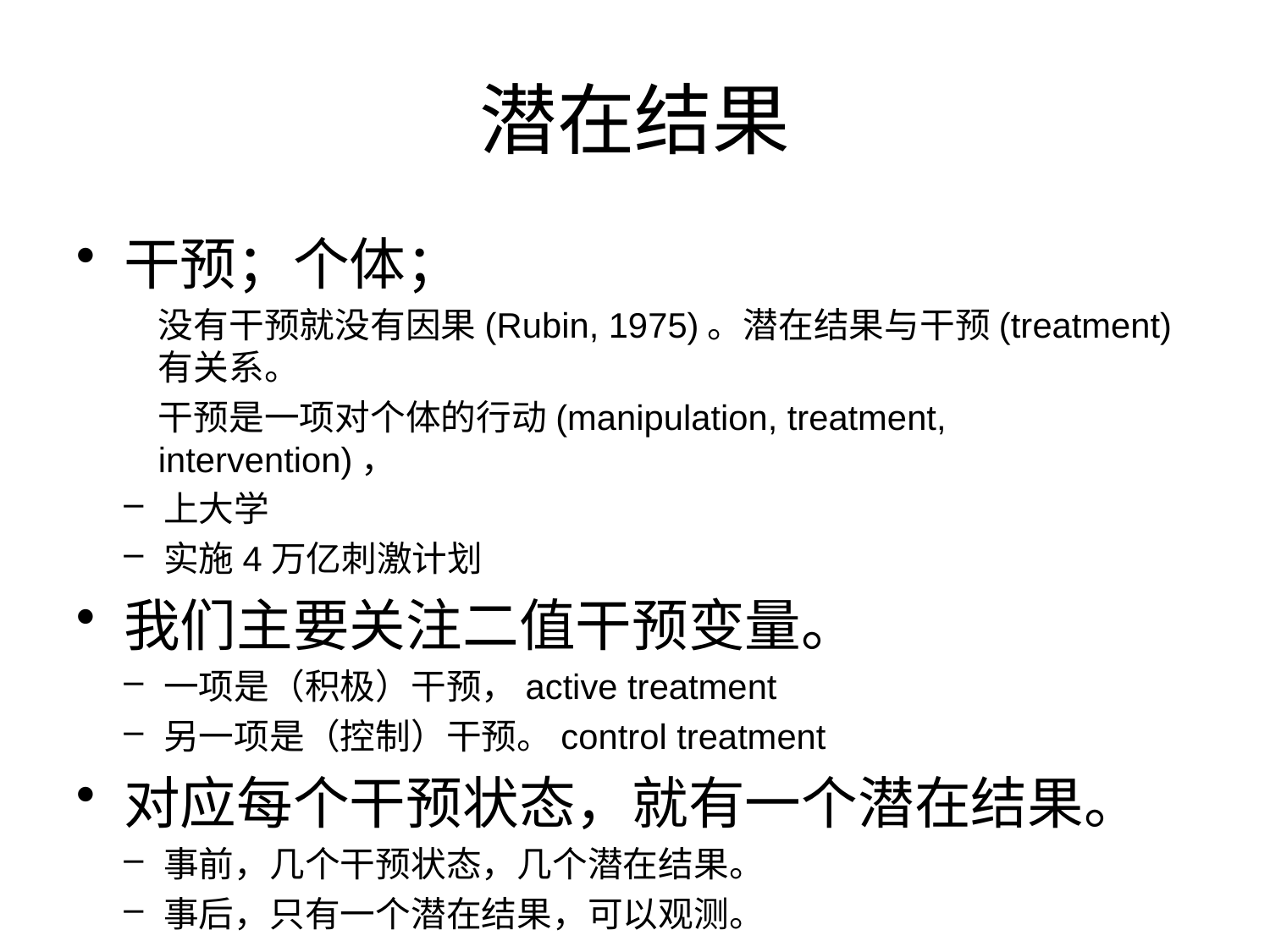

# 潜在结果
干预；个体；
没有干预就没有因果(Rubin, 1975)。潜在结果与干预(treatment)有关系。
干预是一项对个体的行动(manipulation, treatment, intervention)，
上大学
实施4万亿刺激计划
我们主要关注二值干预变量。
一项是（积极）干预，active treatment
另一项是（控制）干预。control treatment
对应每个干预状态，就有一个潜在结果。
事前，几个干预状态，几个潜在结果。
事后，只有一个潜在结果，可以观测。